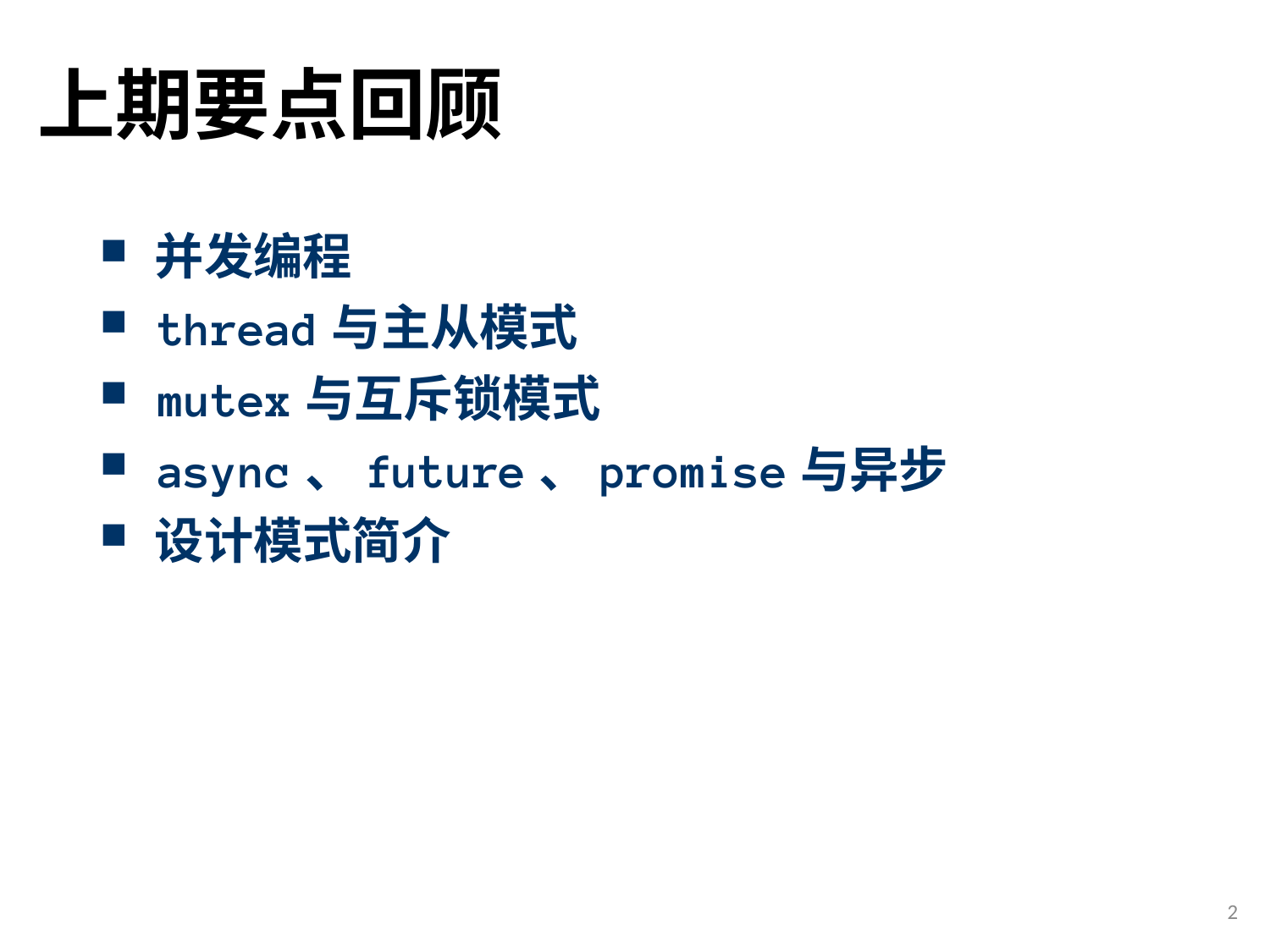

# 上期要点回顾
 并发编程
 thread与主从模式
 mutex与互斥锁模式
 async、future、promise与异步
 设计模式简介
2